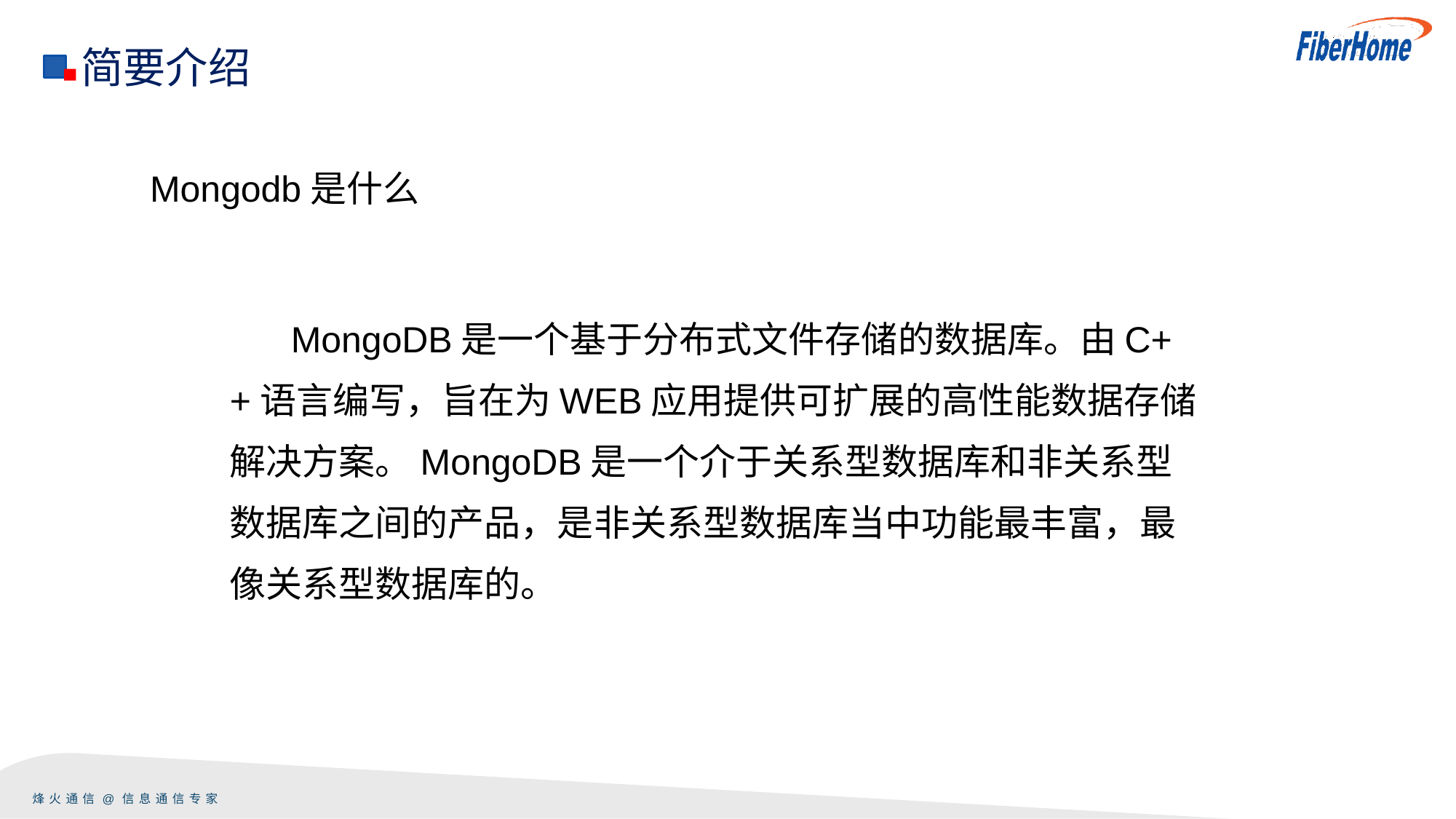

简要介绍
Mongodb是什么
      MongoDB是一个基于分布式文件存储的数据库。由C++语言编写，旨在为WEB应用提供可扩展的高性能数据存储解决方案。MongoDB是一个介于关系型数据库和非关系型数据库之间的产品，是非关系型数据库当中功能最丰富，最像关系型数据库的。